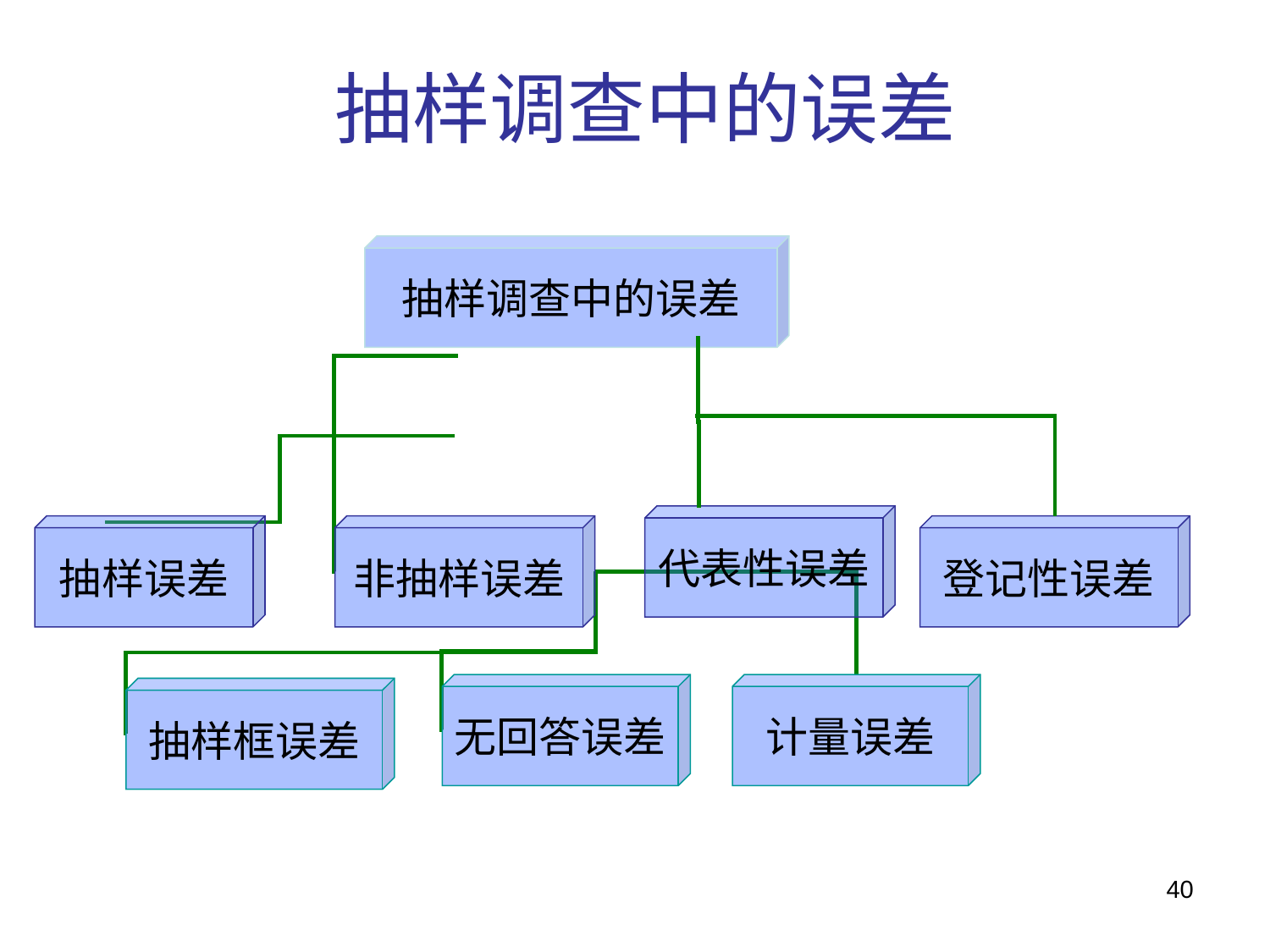

# 抽样调查中的误差
抽样调查中的误差
代表性误差
抽样误差
非抽样误差
登记性误差
无回答误差
计量误差
抽样框误差
40